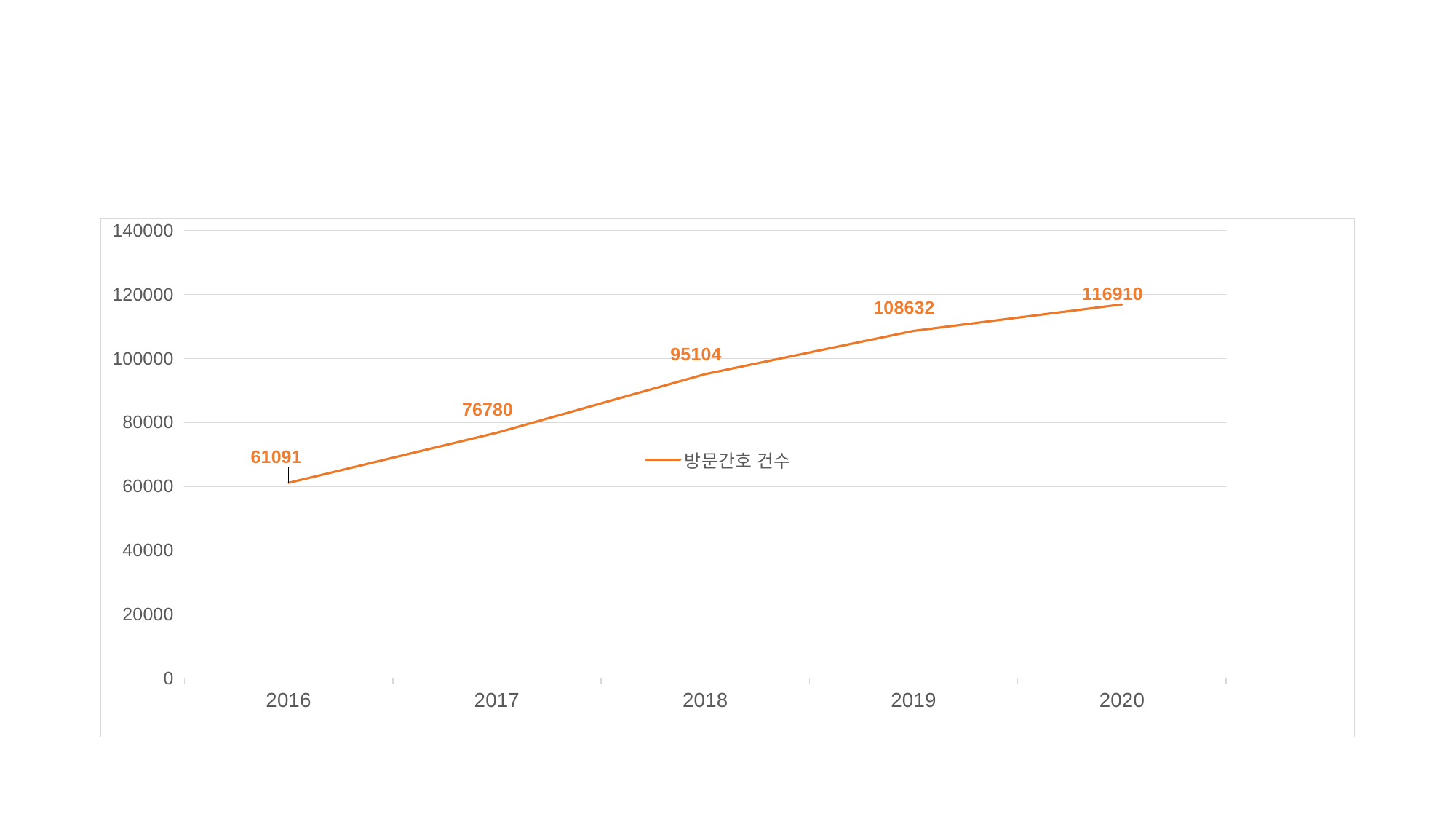

#

### Chart

| Category | 방문간호 건수 |
|---|---|
| 2016 | 61091.0 |
| 2017 | 76780.0 |
| 2018 | 95104.0 |
| 2019 | 108632.0 |
| 2020 | 116910.0 |